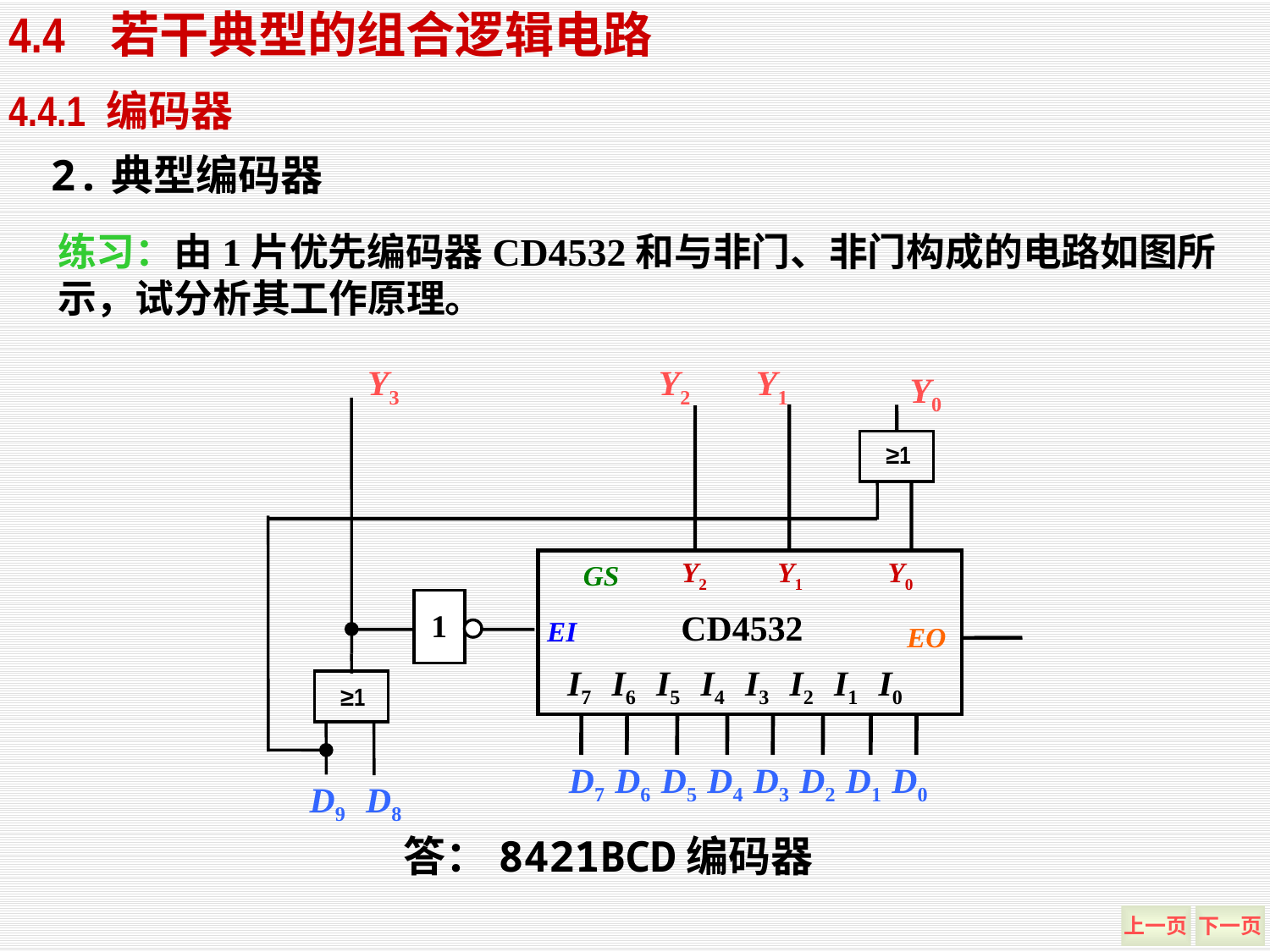

4.4   若干典型的组合逻辑电路
4.4.1 编码器
2.典型编码器
练习：由1片优先编码器CD4532和与非门、非门构成的电路如图所示，试分析其工作原理。
Y3
Y2
Y1
Y0

≥1

Y2
Y1
Y0
GS

1
CD4532
EI
EO

I7    I6    I5    I4    I3    I2    I1    I0

≥1

D7  D6  D5  D4  D3  D2  D1  D0
D9    D8
答：8421BCD编码器